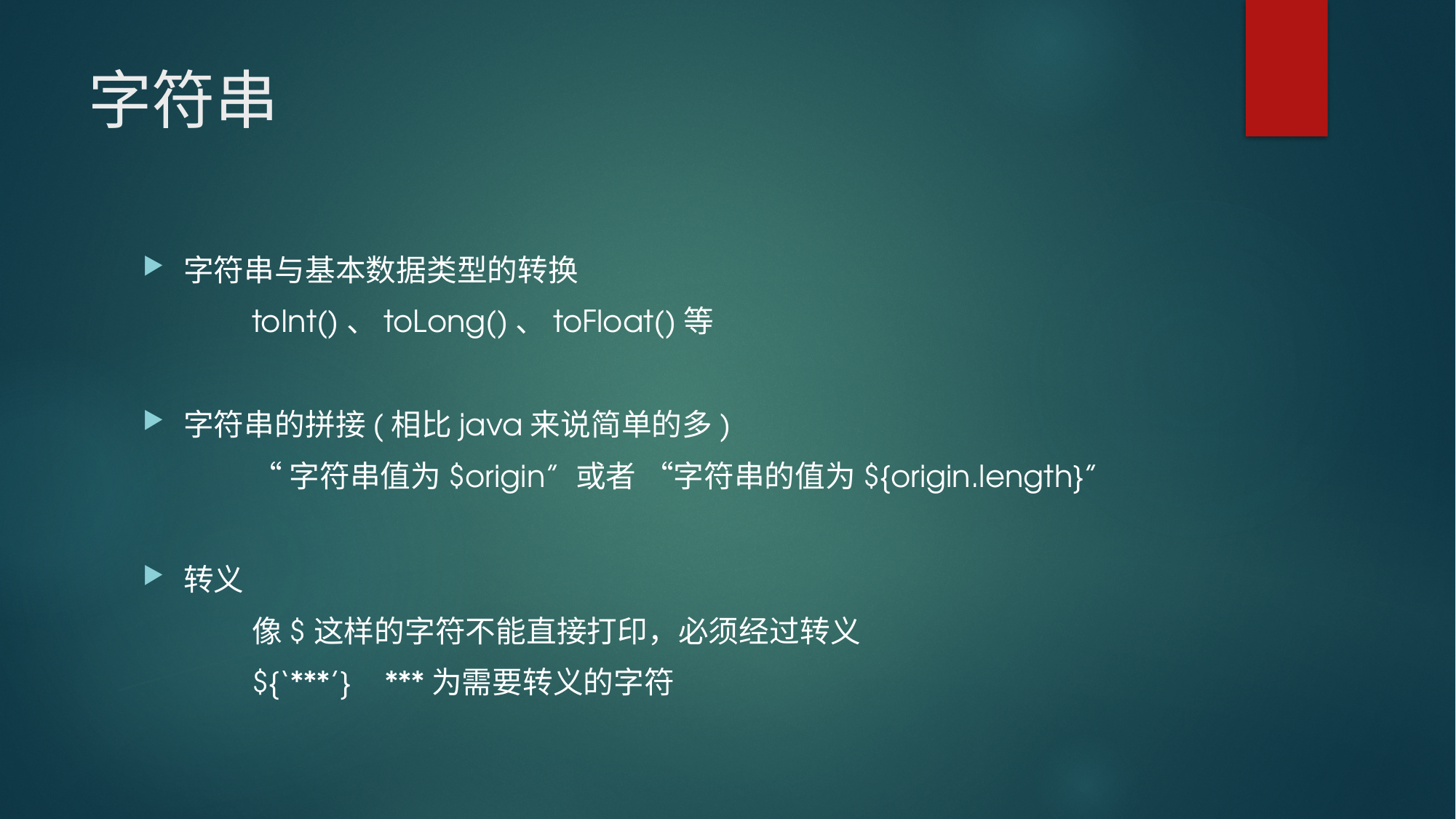

# 字符串
字符串与基本数据类型的转换
	toInt()、toLong()、toFloat()等

字符串的拼接(相比java来说简单的多)
	“字符串值为$origin” 或者 “字符串的值为${origin.length}”

转义
	像$这样的字符不能直接打印，必须经过转义
	${‘***’}    ***为需要转义的字符